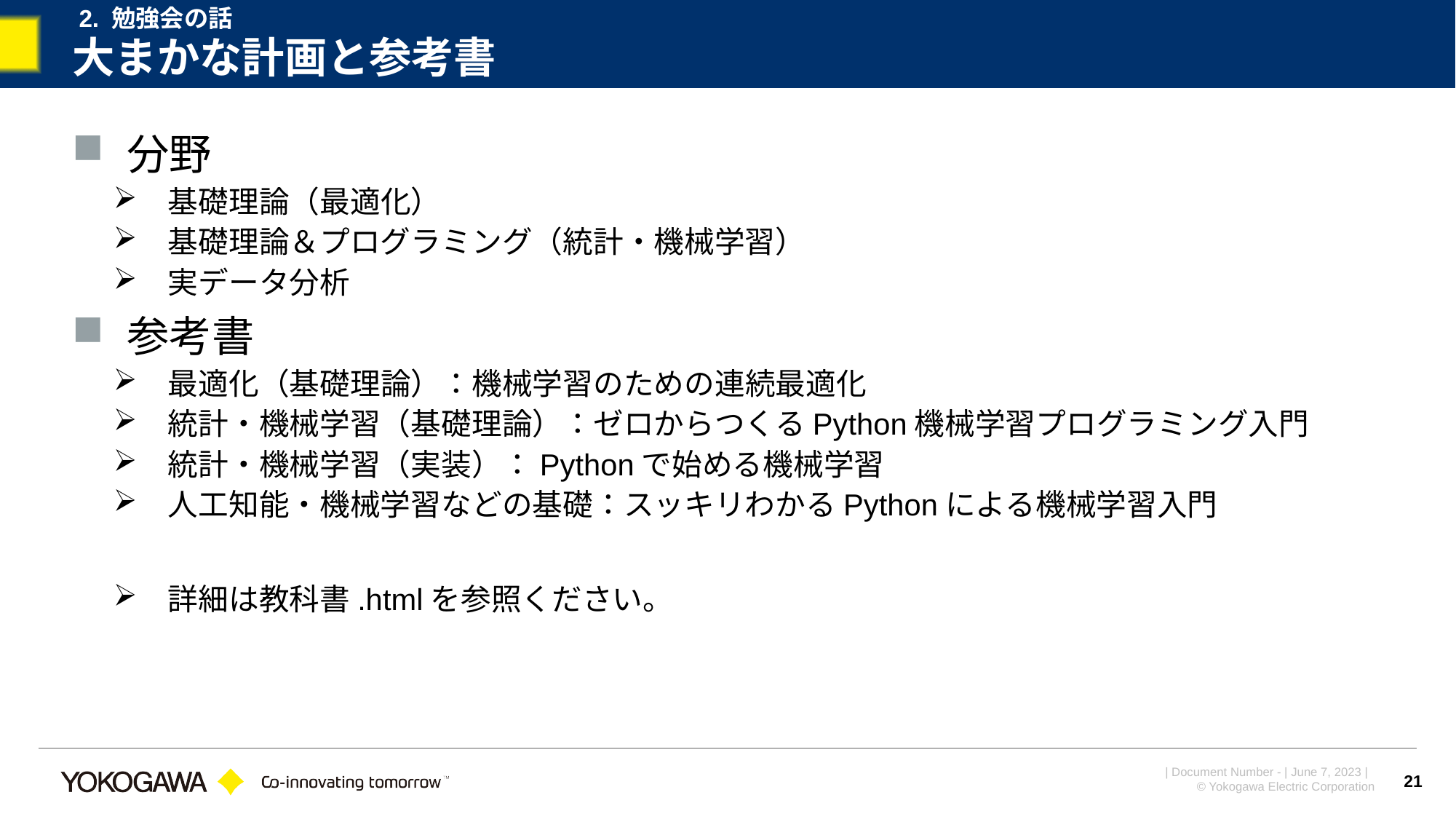

2. 勉強会の話
# 大まかな計画と参考書
分野
基礎理論（最適化）
基礎理論＆プログラミング（統計・機械学習）
実データ分析
参考書
最適化（基礎理論）：機械学習のための連続最適化
統計・機械学習（基礎理論）：ゼロからつくるPython機械学習プログラミング入門
統計・機械学習（実装）：Pythonで始める機械学習
人工知能・機械学習などの基礎：スッキリわかるPythonによる機械学習入門

詳細は教科書.htmlを参照ください。
21